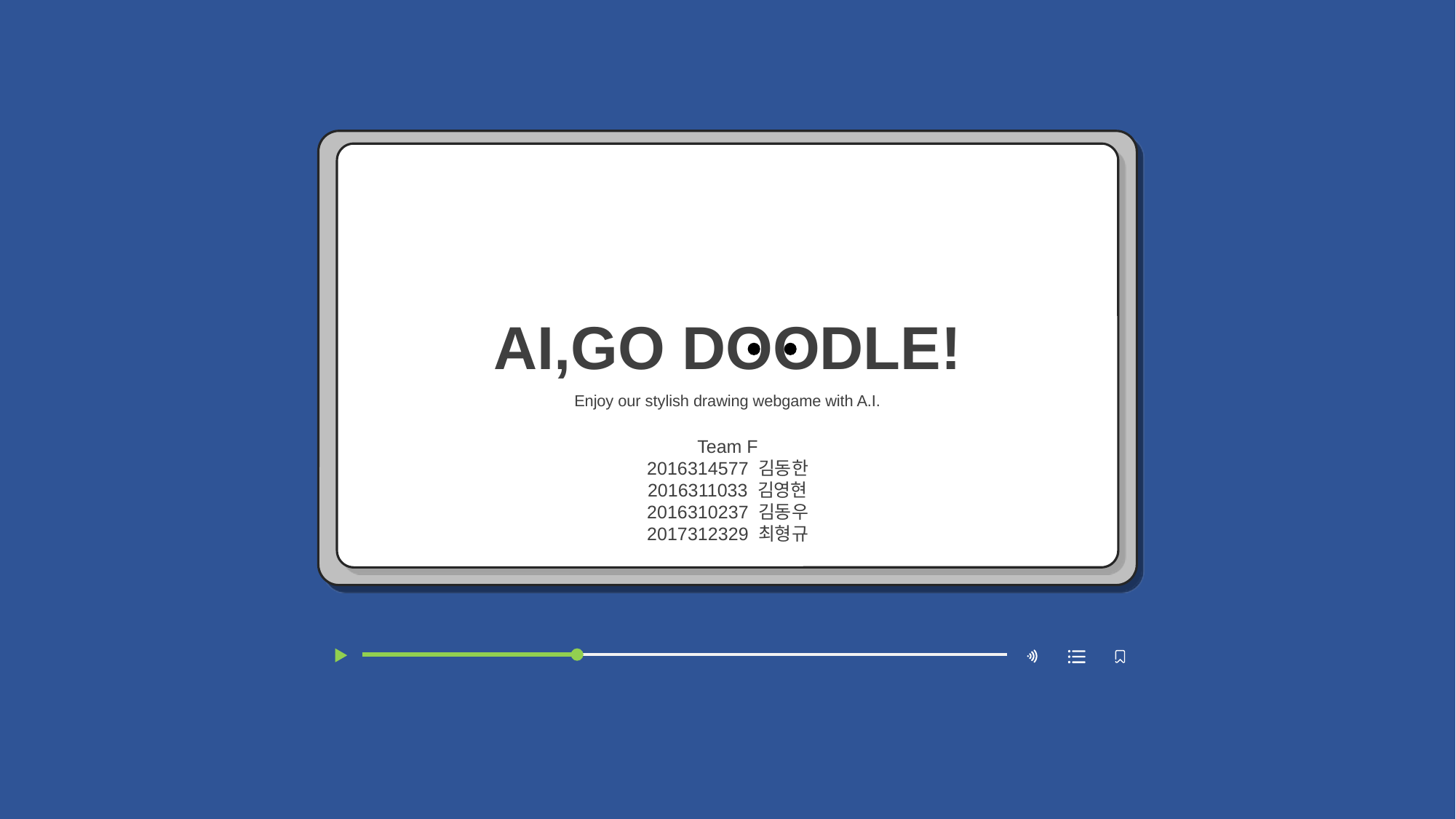

AI,GO DOODLE!
Enjoy our stylish drawing webgame with A.I.

Team F
2016314577 김동한
2016311033 김영현
2016310237 김동우
2017312329 최형규